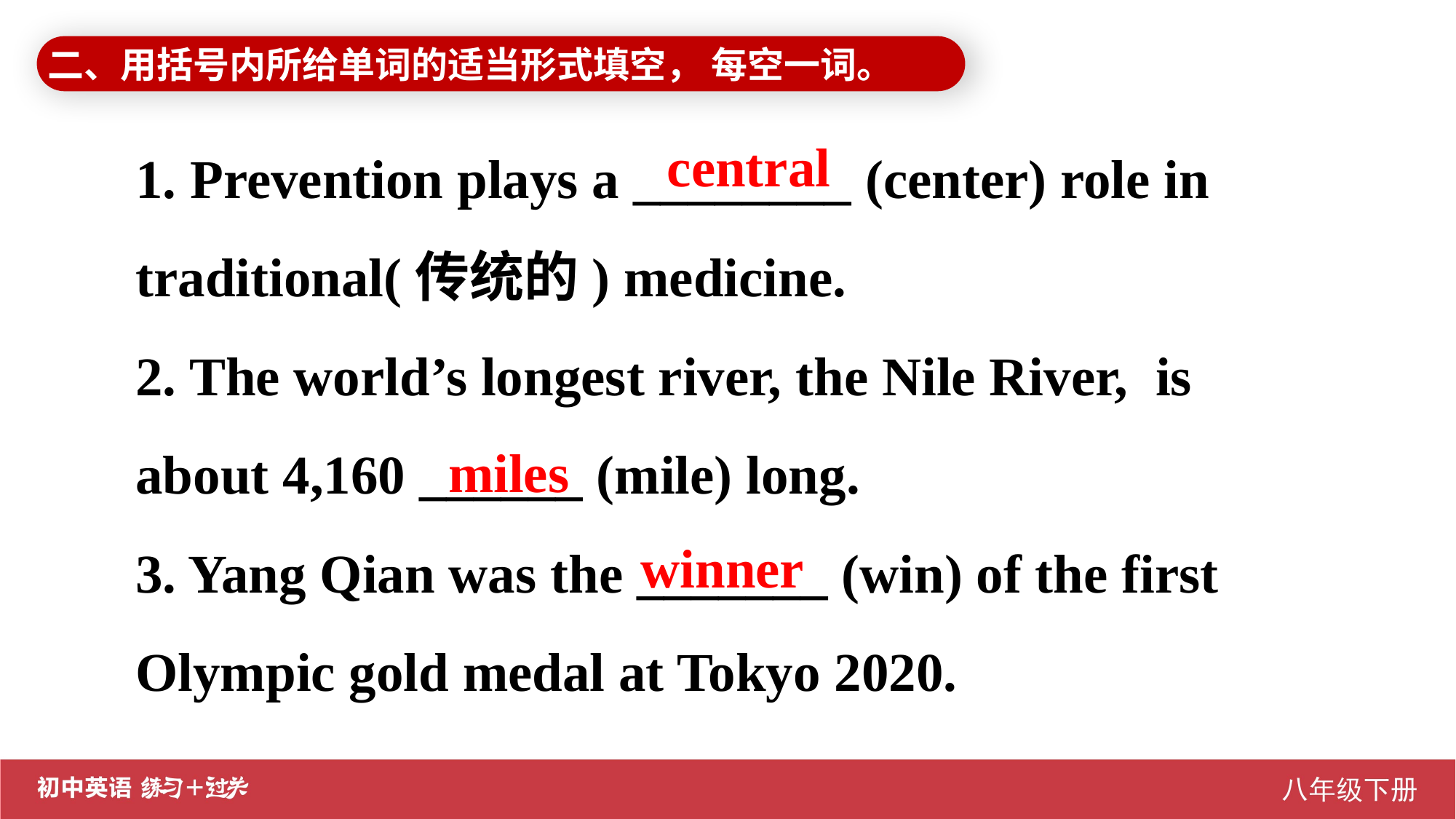

二、用括号内所给单词的适当形式填空， 每空一词。
1. Prevention plays a ________ (center) role in traditional(传统的) medicine.
2. The world’s longest river, the Nile River,  is about 4,160 ______ (mile) long.
3. Yang Qian was the _______ (win) of the first Olympic gold medal at Tokyo 2020.
central
 miles
winner